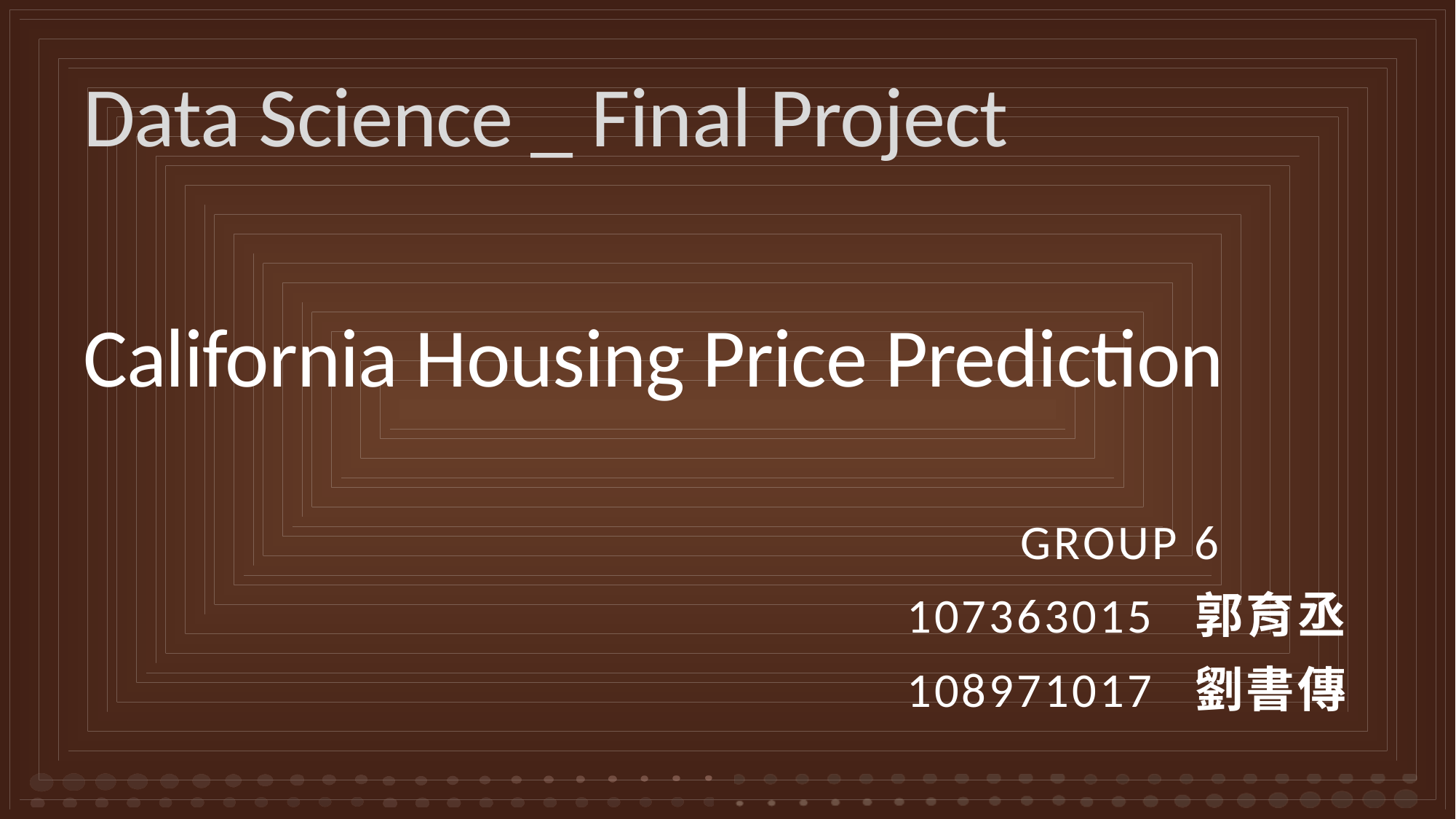

Data Science _ Final Project
California Housing Price Prediction
Group 6
107363015  郭育丞
108971017  劉書傳